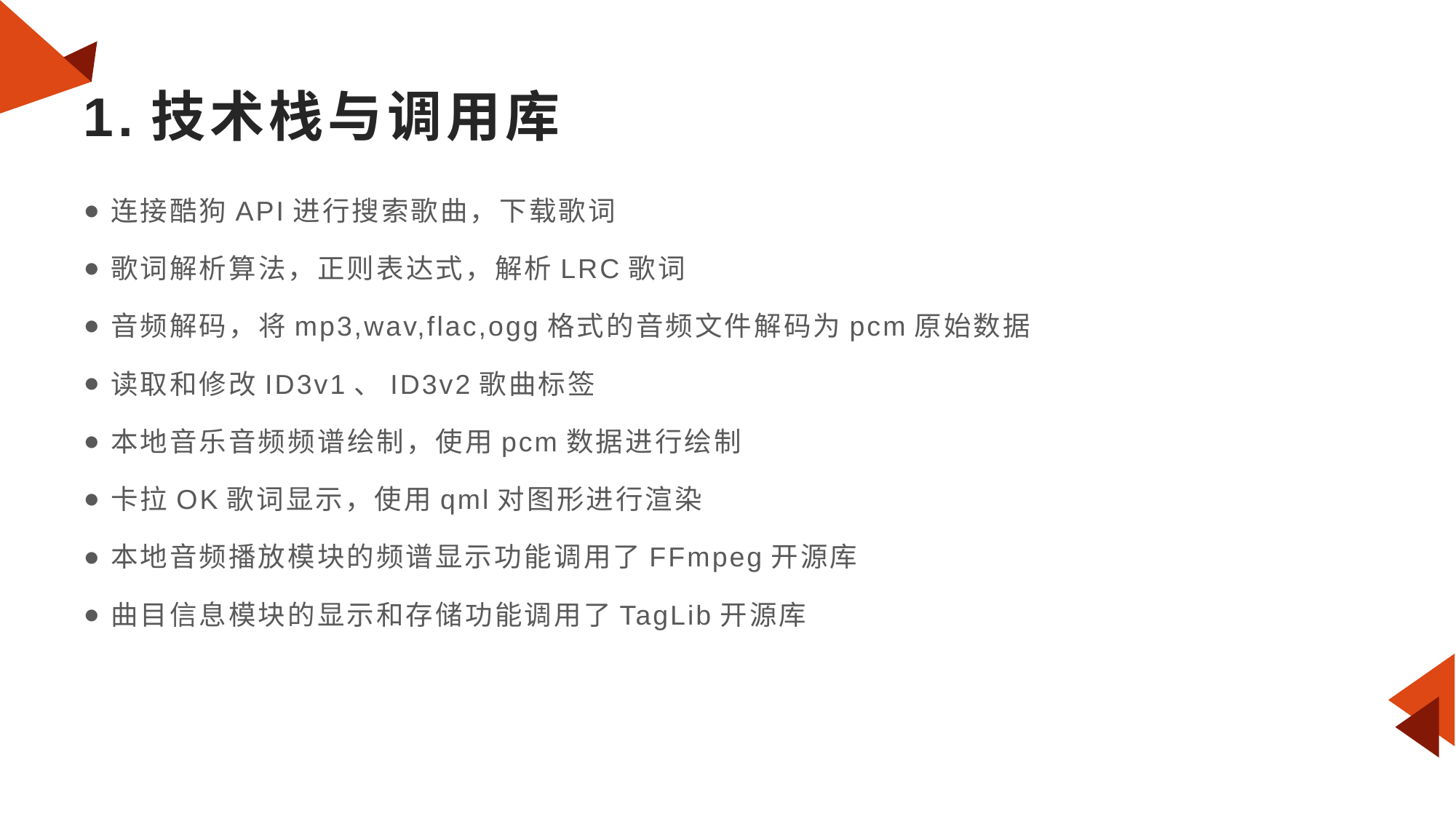

# 1.技术栈与调用库
连接酷狗API进行搜索歌曲，下载歌词
歌词解析算法，正则表达式，解析LRC歌词
音频解码，将mp3,wav,flac,ogg格式的音频文件解码为pcm原始数据
读取和修改ID3v1、ID3v2歌曲标签
本地音乐音频频谱绘制，使用pcm数据进行绘制
卡拉OK歌词显示，使用qml对图形进行渲染
本地音频播放模块的频谱显示功能调用了FFmpeg开源库
曲目信息模块的显示和存储功能调用了TagLib开源库